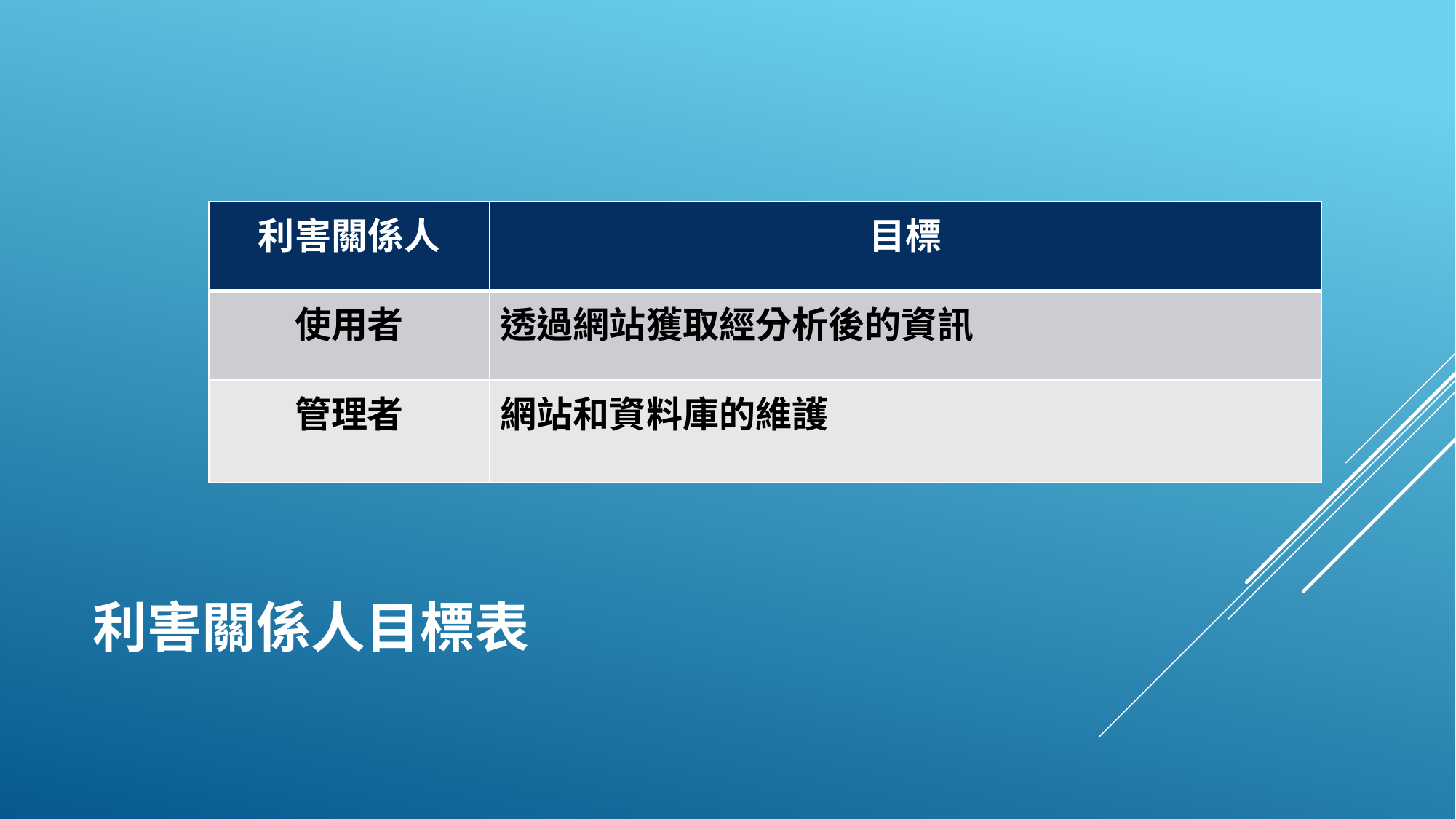

| 利害關係人 | 目標 |
| --- | --- |
| 使用者 | 透過網站獲取經分析後的資訊 |
| 管理者 | 網站和資料庫的維護 |
# 利害關係人目標表